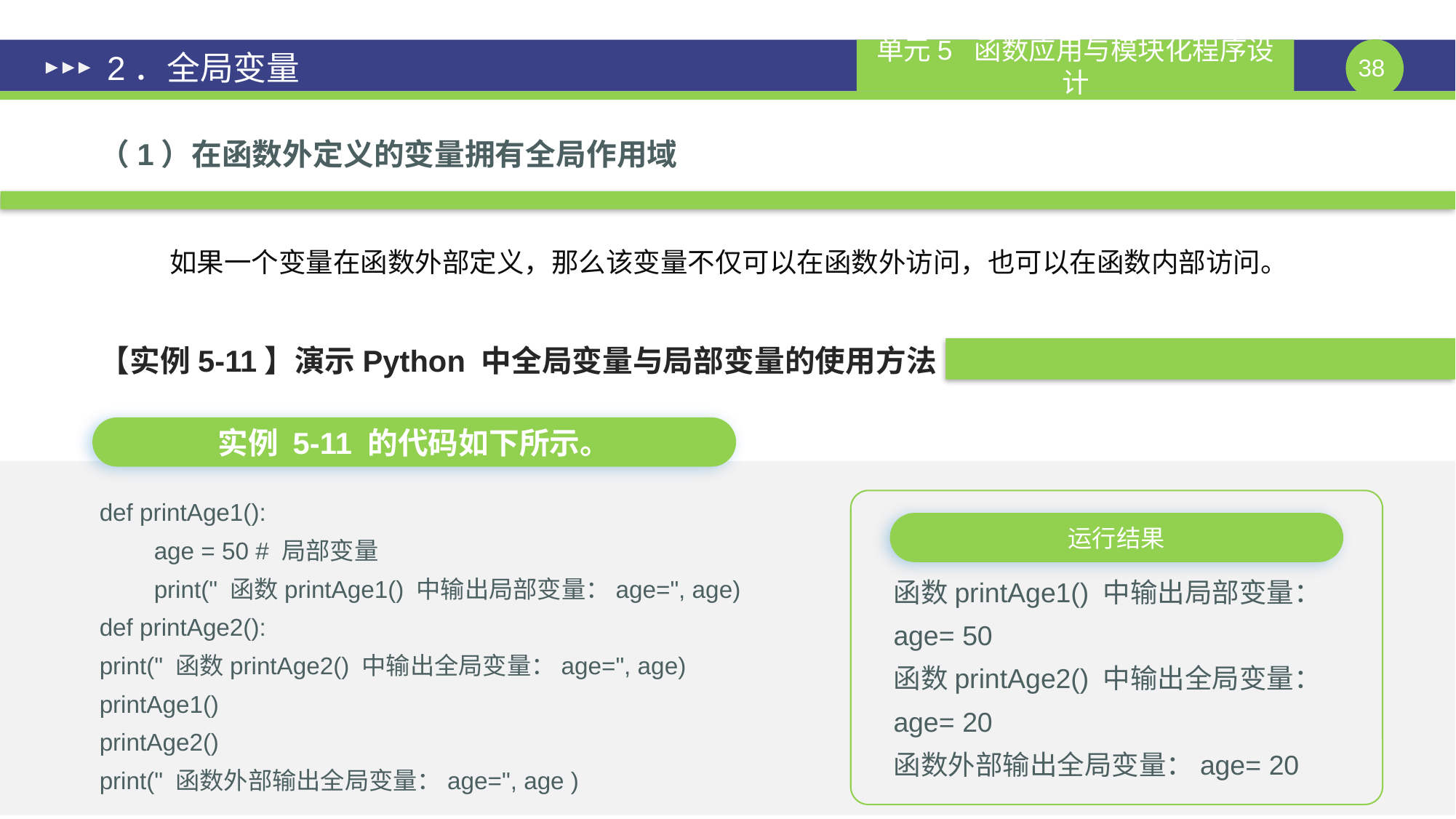

# 2．全局变量
（1）在函数外定义的变量拥有全局作用域

如果一个变量在函数外部定义，那么该变量不仅可以在函数外访问，也可以在函数内部访问。
【实例5-11】演示Python 中全局变量与局部变量的使用方法

实例 5-11 的代码如下所示。

def printAge1():
	age = 50 # 局部变量
	print(" 函数printAge1() 中输出局部变量：age=", age)
def printAge2():
print(" 函数printAge2() 中输出全局变量：age=", age)
printAge1()
printAge2()
print(" 函数外部输出全局变量：age=", age )

运行结果
函数printAge1() 中输出局部变量：age= 50
函数printAge2() 中输出全局变量：age= 20
函数外部输出全局变量：age= 20